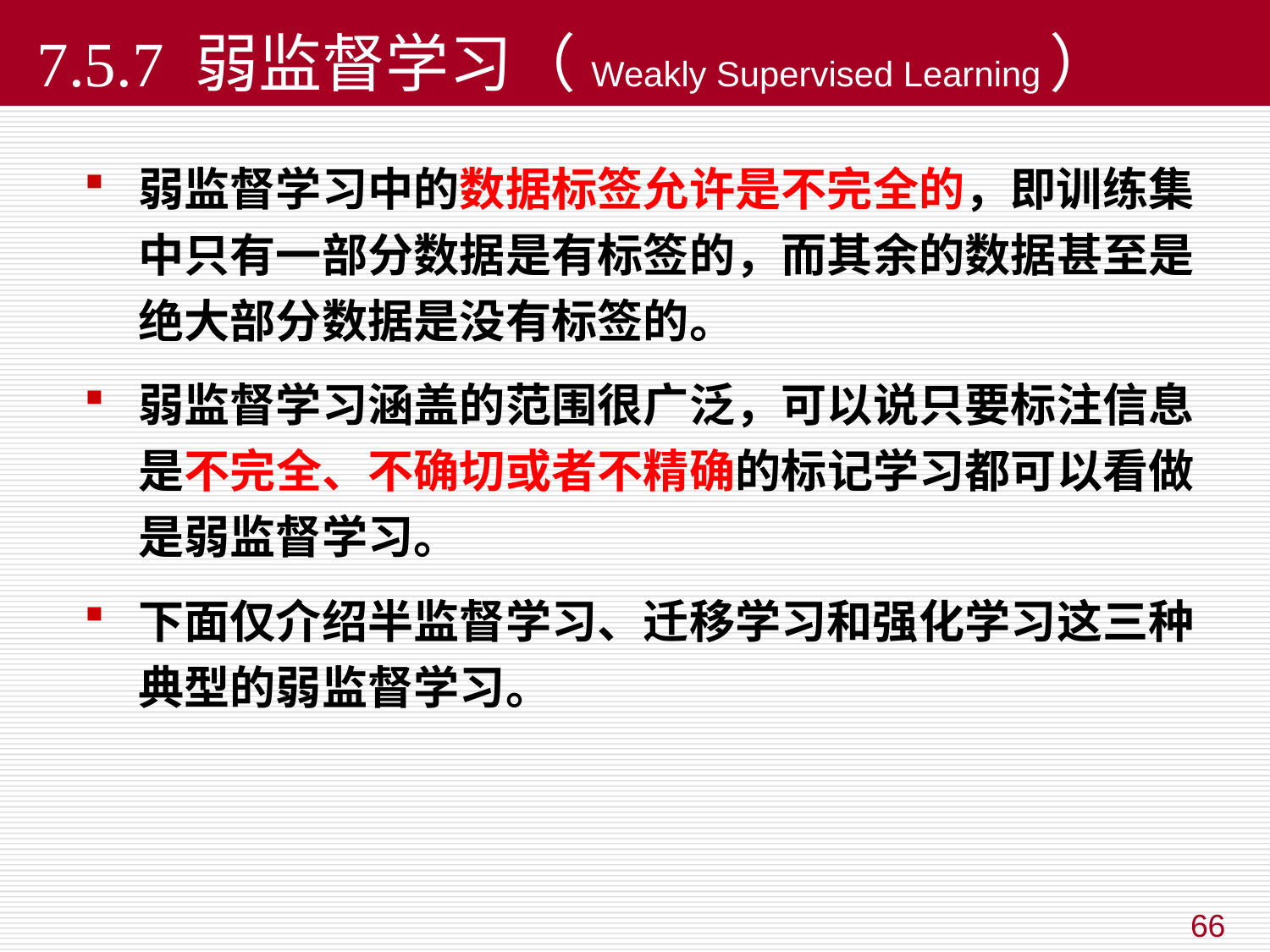

7.5.7 弱监督学习（Weakly Supervised Learning）
弱监督学习中的数据标签允许是不完全的，即训练集中只有一部分数据是有标签的，而其余的数据甚至是绝大部分数据是没有标签的。
弱监督学习涵盖的范围很广泛，可以说只要标注信息是不完全、不确切或者不精确的标记学习都可以看做是弱监督学习。
下面仅介绍半监督学习、迁移学习和强化学习这三种典型的弱监督学习。
66